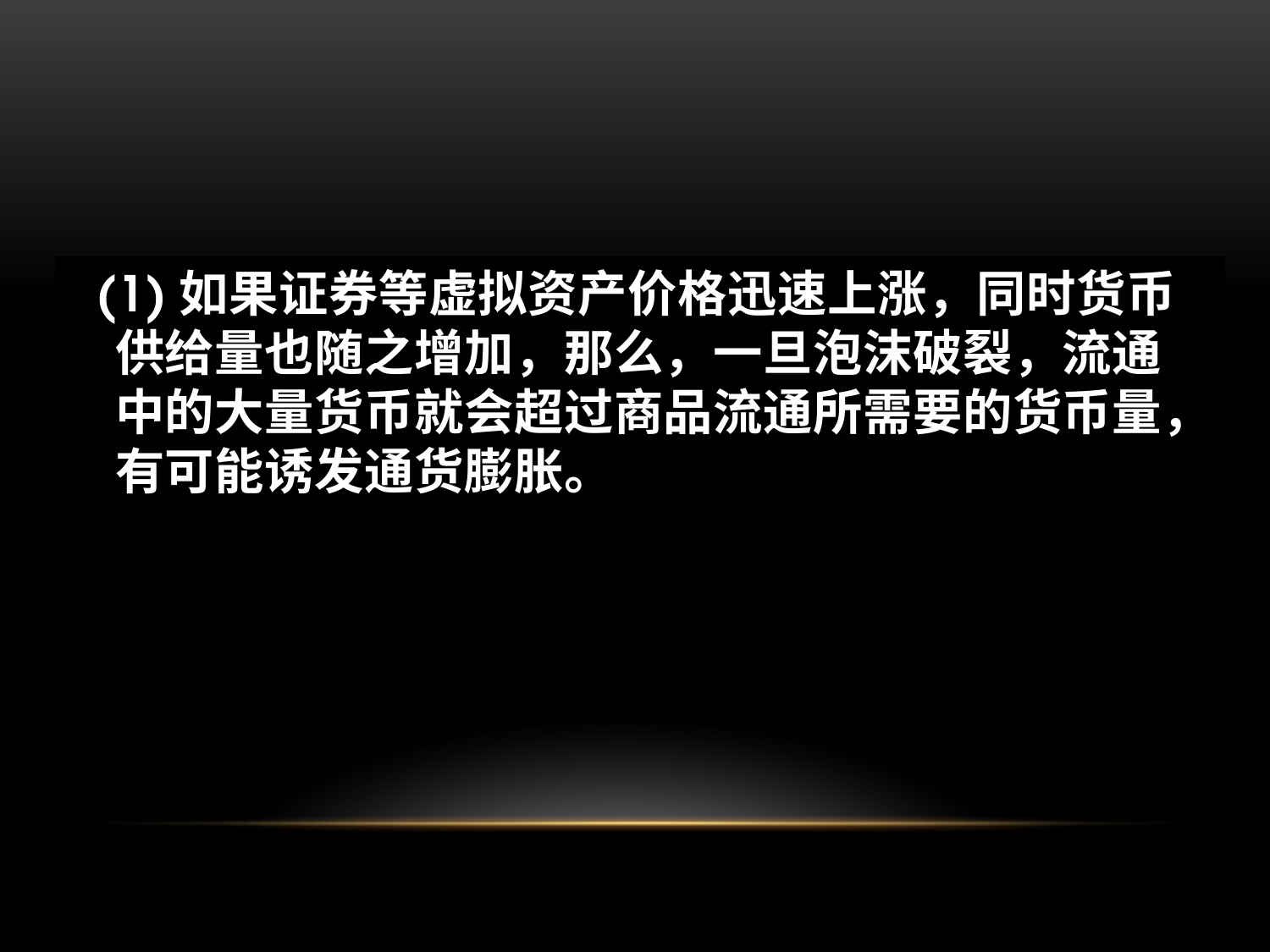

(1)如果证券等虚拟资产价格迅速上涨，同时货币供给量也随之增加，那么，一旦泡沫破裂，流通中的大量货币就会超过商品流通所需要的货币量，有可能诱发通货膨胀。